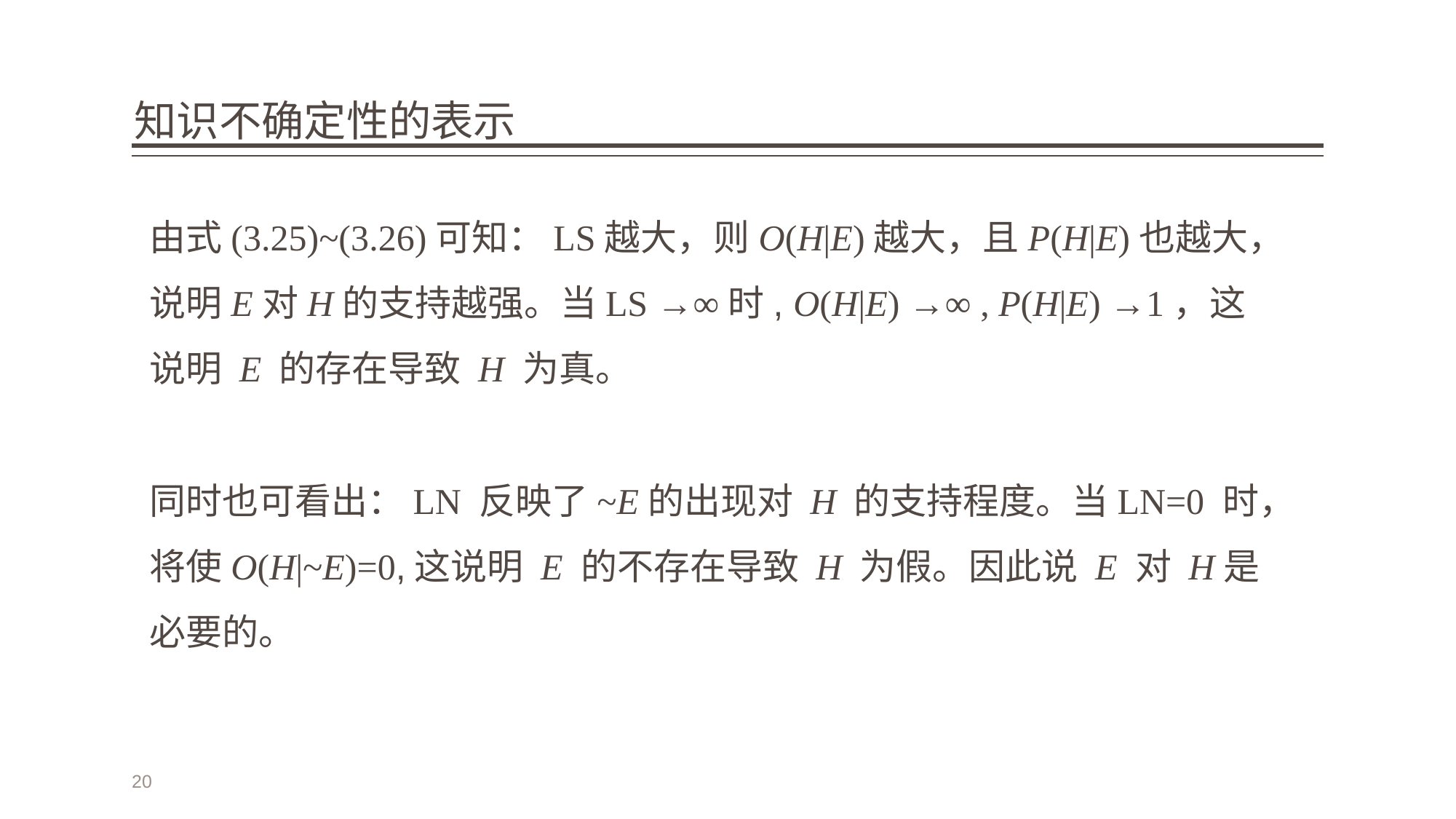

知识不确定性的表示
由式(3.25)~(3.26)可知：LS越大，则O(H|E)越大，且P(H|E)也越大，说明E对H的支持越强。当LS →∞时, O(H|E) →∞ , P(H|E) →1，这说明 E 的存在导致 H 为真。

同时也可看出：LN 反映了~E的出现对 H 的支持程度。当LN=0 时，将使O(H|~E)=0,这说明 E 的不存在导致 H 为假。因此说 E 对 H是必要的。
20